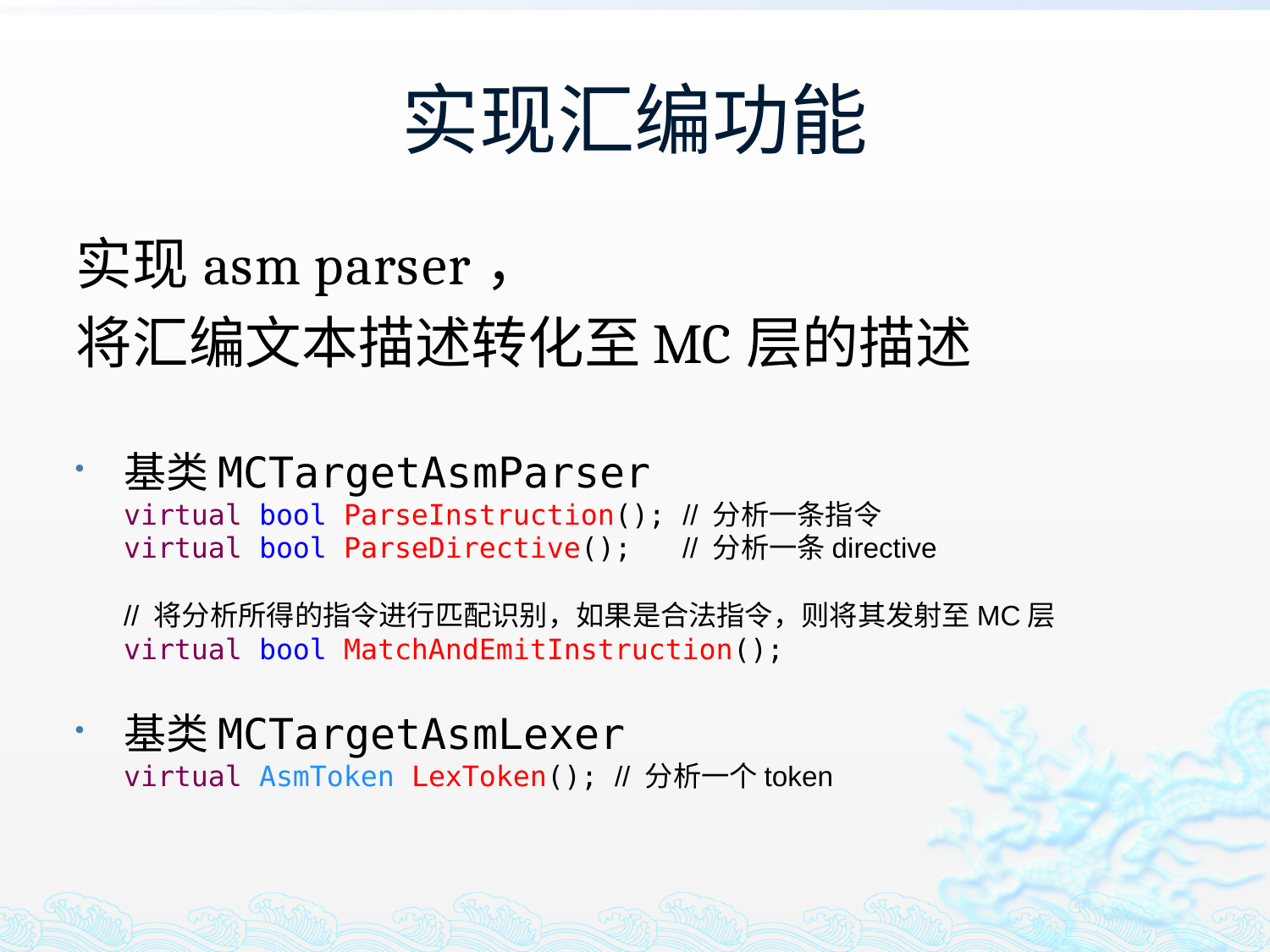

# 实现汇编功能
实现asm parser，
将汇编文本描述转化至MC层的描述

基类MCTargetAsmParser
virtual bool ParseInstruction(); // 分析一条指令
virtual bool ParseDirective();   // 分析一条directive
// 将分析所得的指令进行匹配识别，如果是合法指令，则将其发射至MC层
virtual bool MatchAndEmitInstruction();
基类MCTargetAsmLexer
virtual AsmToken LexToken(); // 分析一个token